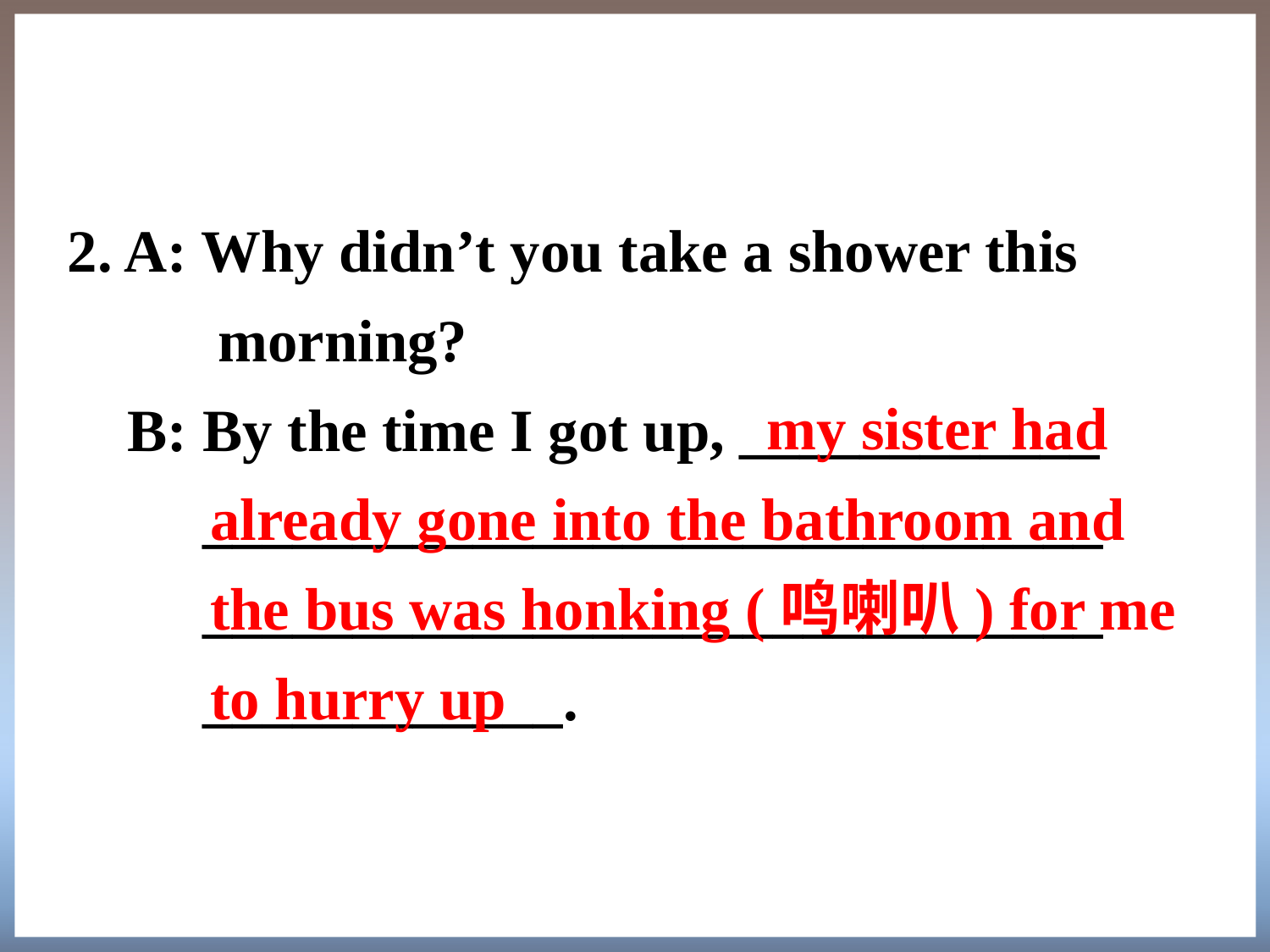

2. A: Why didn’t you take a shower this
          morning?
    B: By the time I got up, ____________
         ______________________________
         ______________________________
         ____________.
                                     my sister had already gone into the bathroom and the bus was honking (鸣喇叭) for me to hurry up